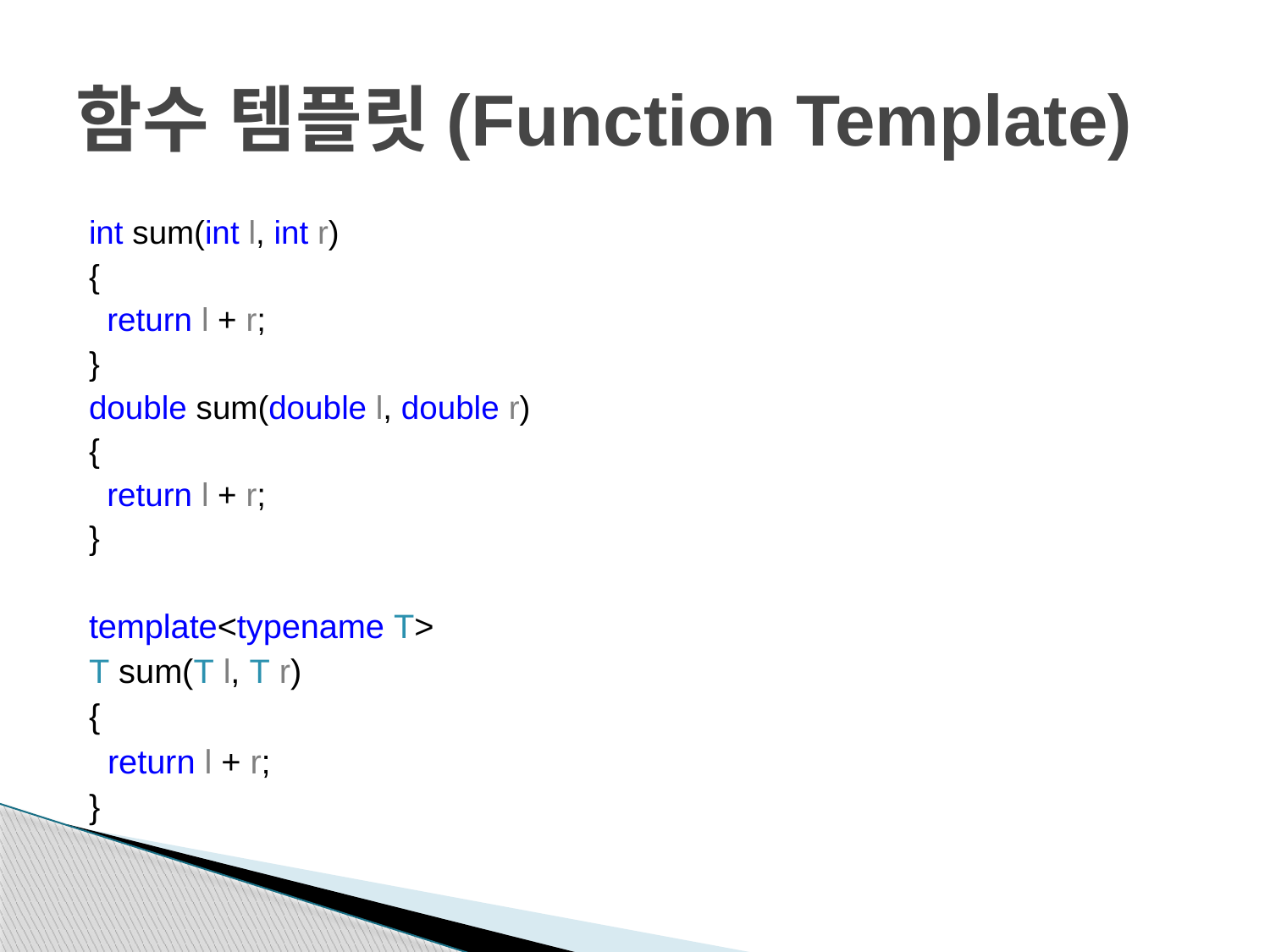

# 함수 템플릿(Function Template)
int sum(int l, int r)
{
  return l + r;
}
double sum(double l, double r)
{
  return l + r;
}

template<typename T>
T sum(T l, T r)
{
  return l + r;
}